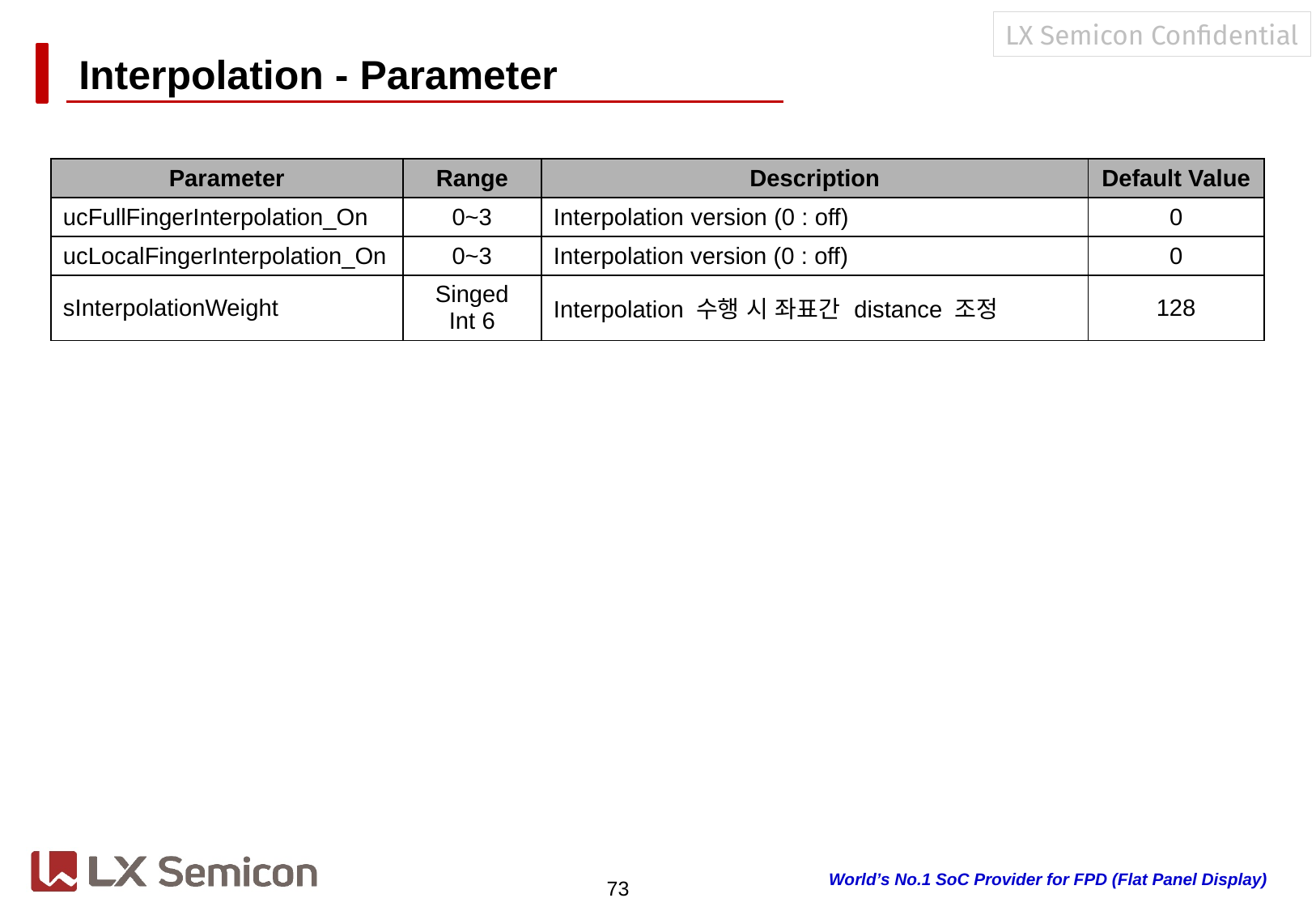

# Interpolation - Parameter
| Parameter | Range | Description | Default Value |
| --- | --- | --- | --- |
| ucFullFingerInterpolation\_On | 0~3 | Interpolation version (0 : off) | 0 |
| ucLocalFingerInterpolation\_On | 0~3 | Interpolation version (0 : off) | 0 |
| sInterpolationWeight | Singed Int 6 | Interpolation 수행 시 좌표간 distance 조정 | 128 |